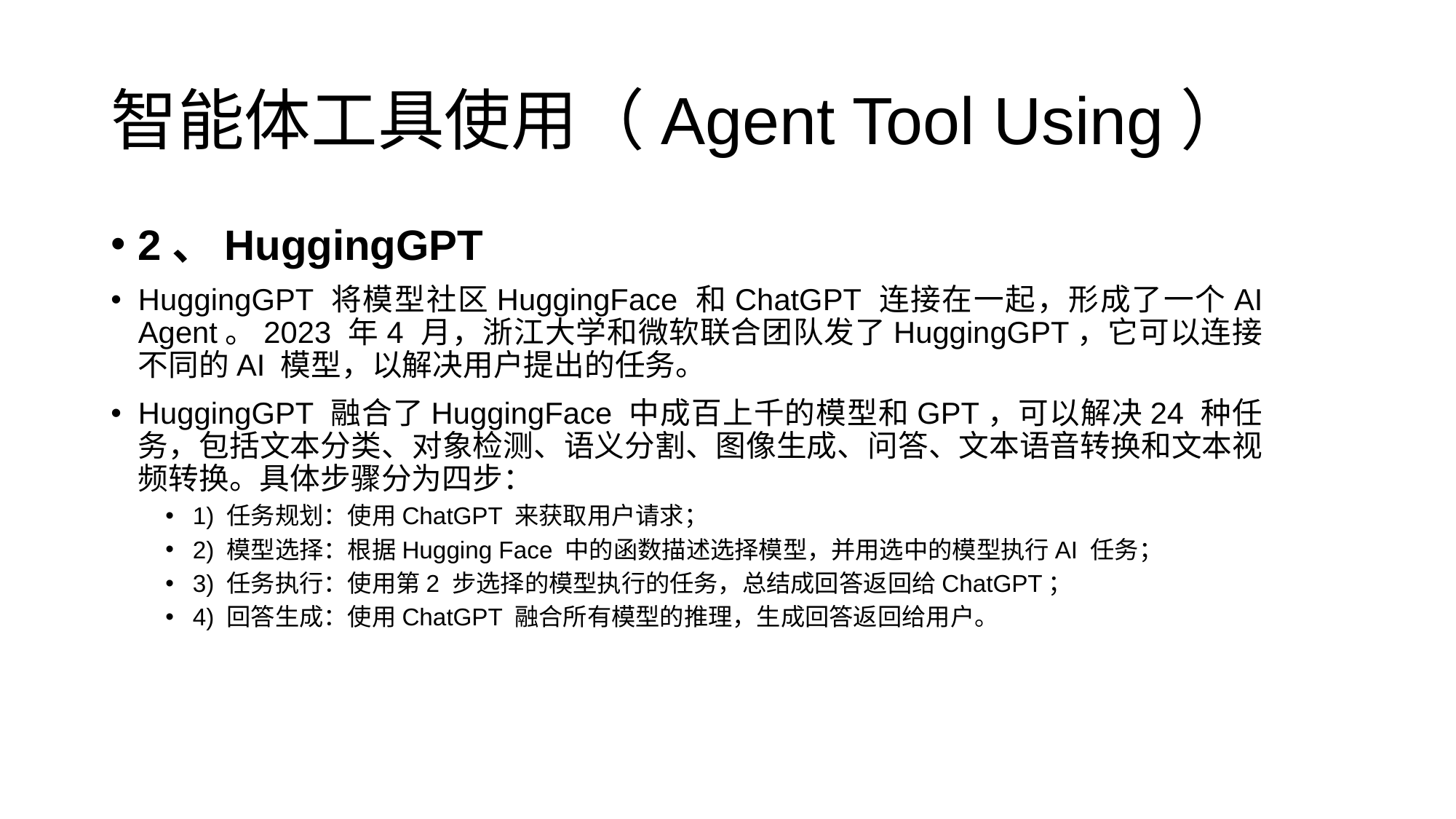

# 智能体工具使用（Agent Tool Using）
2、HuggingGPT
HuggingGPT 将模型社区HuggingFace 和ChatGPT 连接在一起，形成了一个AI Agent。2023 年4 月，浙江大学和微软联合团队发了HuggingGPT，它可以连接不同的AI 模型，以解决用户提出的任务。
HuggingGPT 融合了HuggingFace 中成百上千的模型和GPT，可以解决24 种任务，包括文本分类、对象检测、语义分割、图像生成、问答、文本语音转换和文本视频转换。具体步骤分为四步：
1) 任务规划：使用ChatGPT 来获取用户请求；
2) 模型选择：根据Hugging Face 中的函数描述选择模型，并用选中的模型执行AI 任务；
3) 任务执行：使用第2 步选择的模型执行的任务，总结成回答返回给ChatGPT；
4) 回答生成：使用ChatGPT 融合所有模型的推理，生成回答返回给用户。